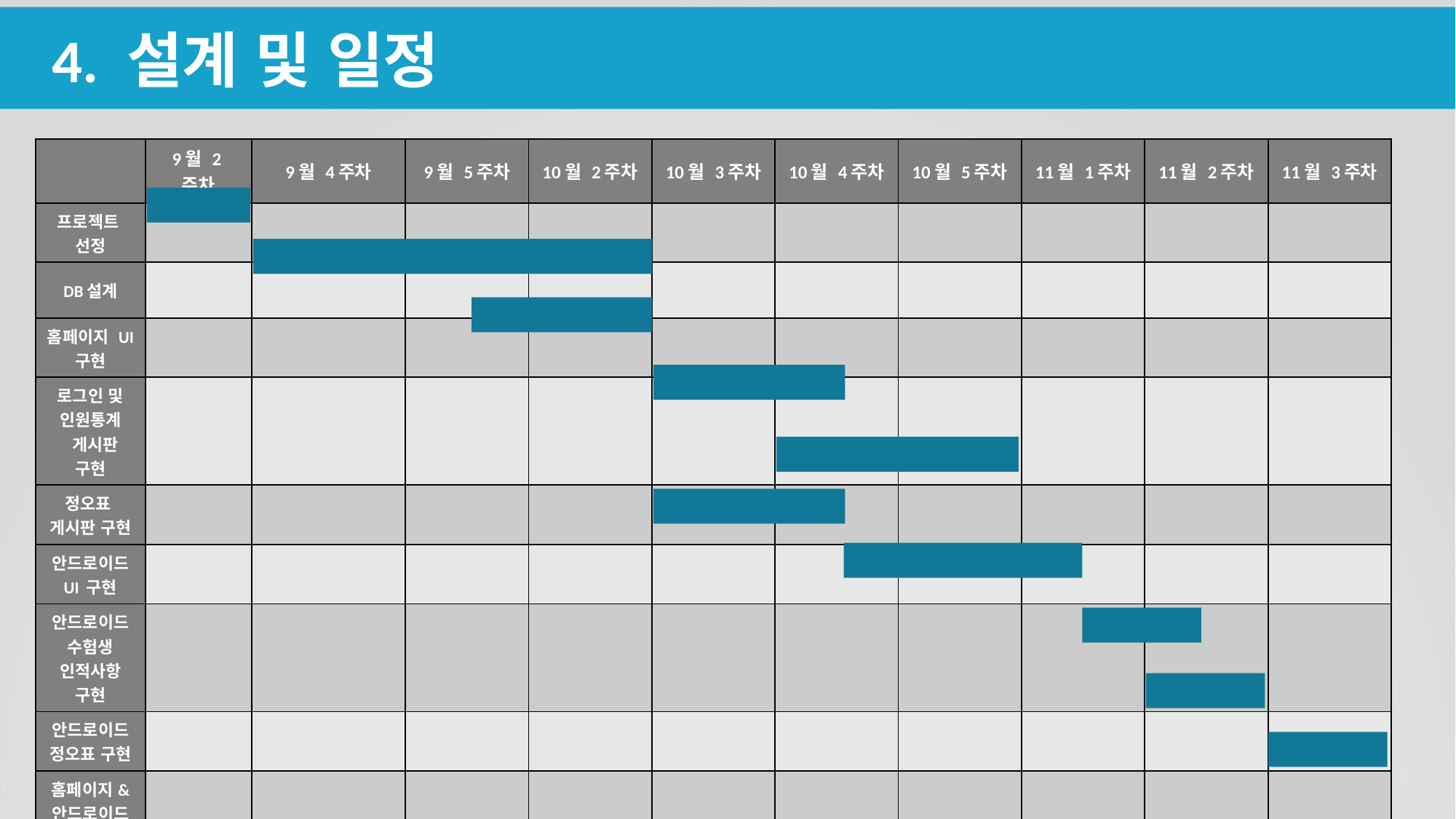

4. 설계 및 일정
|  | 9월 2주차 | 9월 4주차 | 9월 5주차 | 10월 2주차 | 10월 3주차 | 10월 4주차 | 10월 5주차 | 11월 1주차 | 11월 2주차 | 11월 3주차 |
| --- | --- | --- | --- | --- | --- | --- | --- | --- | --- | --- |
| 프로젝트 선정 |  |  |  |  |  |  |  |  |  |  |
| DB설계 |  |  |  |  |  |  |  |  |  |  |
| 홈페이지 UI 구현 |  |  |  |  |  |  |  |  |  |  |
| 로그인 및 인원통계 게시판 구현 |  |  |  |  |  |  |  |  |  |  |
| 정오표 게시판 구현 |  |  |  |  |  |  |  |  |  |  |
| 안드로이드 UI 구현 |  |  |  |  |  |  |  |  |  |  |
| 안드로이드 수험생 인적사항 구현 |  |  |  |  |  |  |  |  |  |  |
| 안드로이드 정오표 구현 |  |  |  |  |  |  |  |  |  |  |
| 홈페이지& 안드로이드 기능연계 |  |  |  |  |  |  |  |  |  |  |
| 장표작성 및 발표준비 |  |  |  |  |  |  |  |  |  |  |